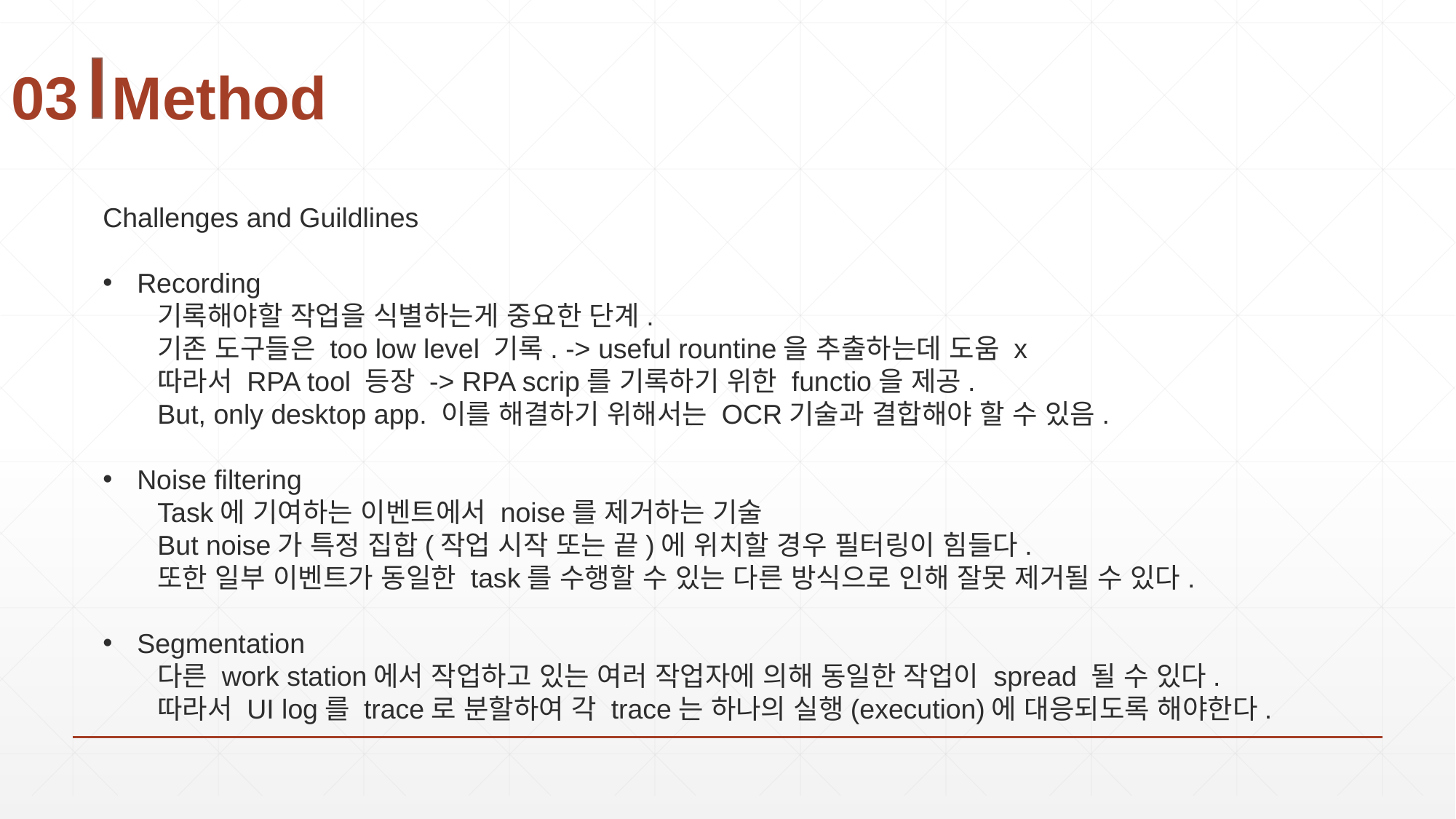

03  Method

Challenges and Guildlines

Recording
기록해야할 작업을 식별하는게 중요한 단계.
기존 도구들은 too low level 기록. -> useful rountine을 추출하는데 도움 x
따라서 RPA tool 등장 -> RPA scrip를 기록하기 위한 functio을 제공.
But, only desktop app. 이를 해결하기 위해서는 OCR기술과 결합해야 할 수 있음.

Noise filtering
Task에 기여하는 이벤트에서 noise를 제거하는 기술
But noise가 특정 집합(작업 시작 또는 끝)에 위치할 경우 필터링이 힘들다.
또한 일부 이벤트가 동일한 task를 수행할 수 있는 다른 방식으로 인해 잘못 제거될 수 있다.

Segmentation
다른 work station에서 작업하고 있는 여러 작업자에 의해 동일한 작업이 spread 될 수 있다.
따라서 UI log를 trace로 분할하여 각 trace는 하나의 실행(execution)에 대응되도록 해야한다.